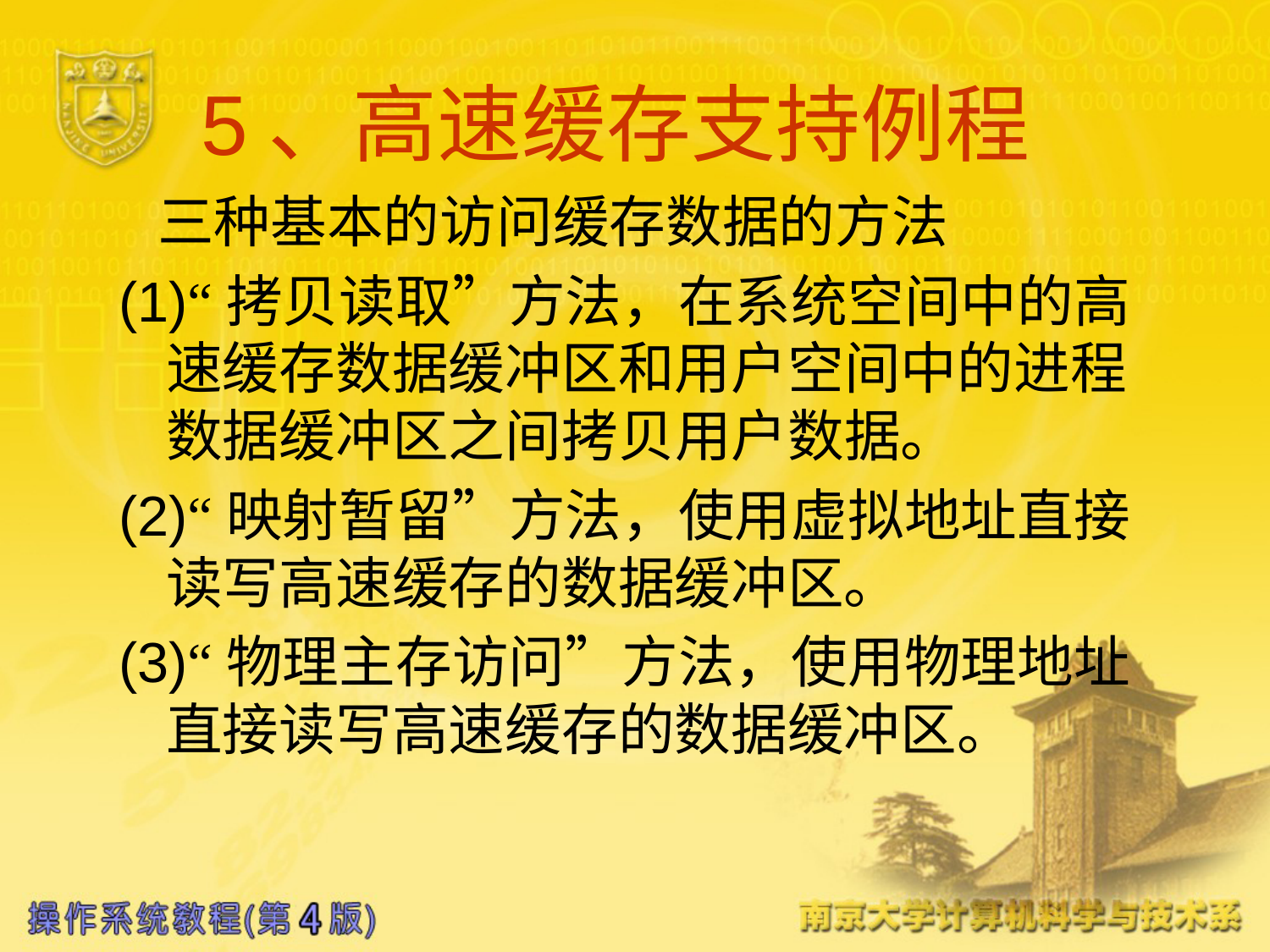

# 5、高速缓存支持例程
  三种基本的访问缓存数据的方法
(1)“拷贝读取”方法，在系统空间中的高速缓存数据缓冲区和用户空间中的进程数据缓冲区之间拷贝用户数据。
(2)“映射暂留”方法，使用虚拟地址直接读写高速缓存的数据缓冲区。
(3)“物理主存访问”方法，使用物理地址直接读写高速缓存的数据缓冲区。